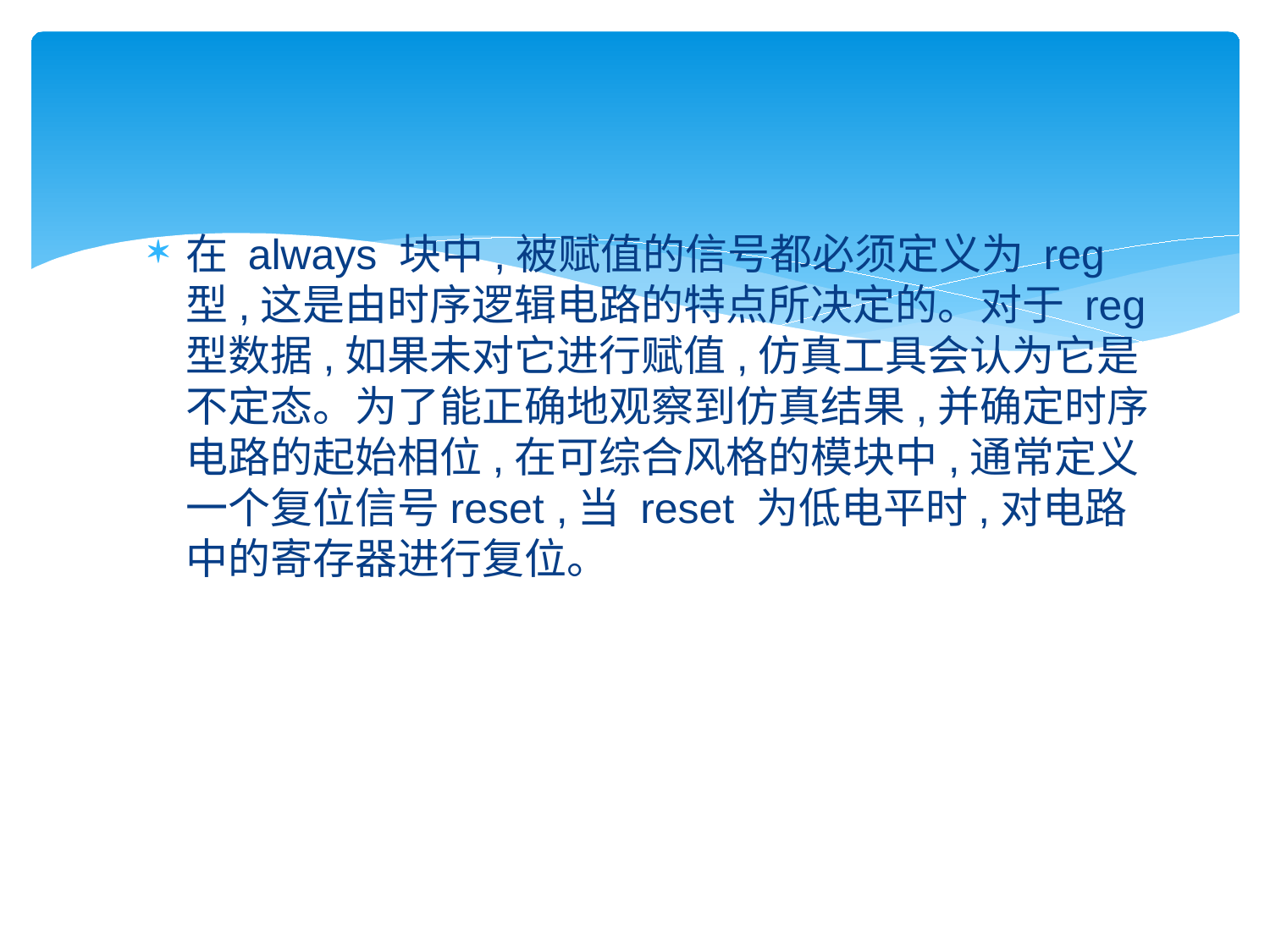

#
在 always 块中,被赋值的信号都必须定义为 reg 型,这是由时序逻辑电路的特点所决定的。对于 reg 型数据,如果未对它进行赋值,仿真工具会认为它是不定态。为了能正确地观察到仿真结果,并确定时序电路的起始相位,在可综合风格的模块中,通常定义一个复位信号reset ,当 reset 为低电平时,对电路中的寄存器进行复位。